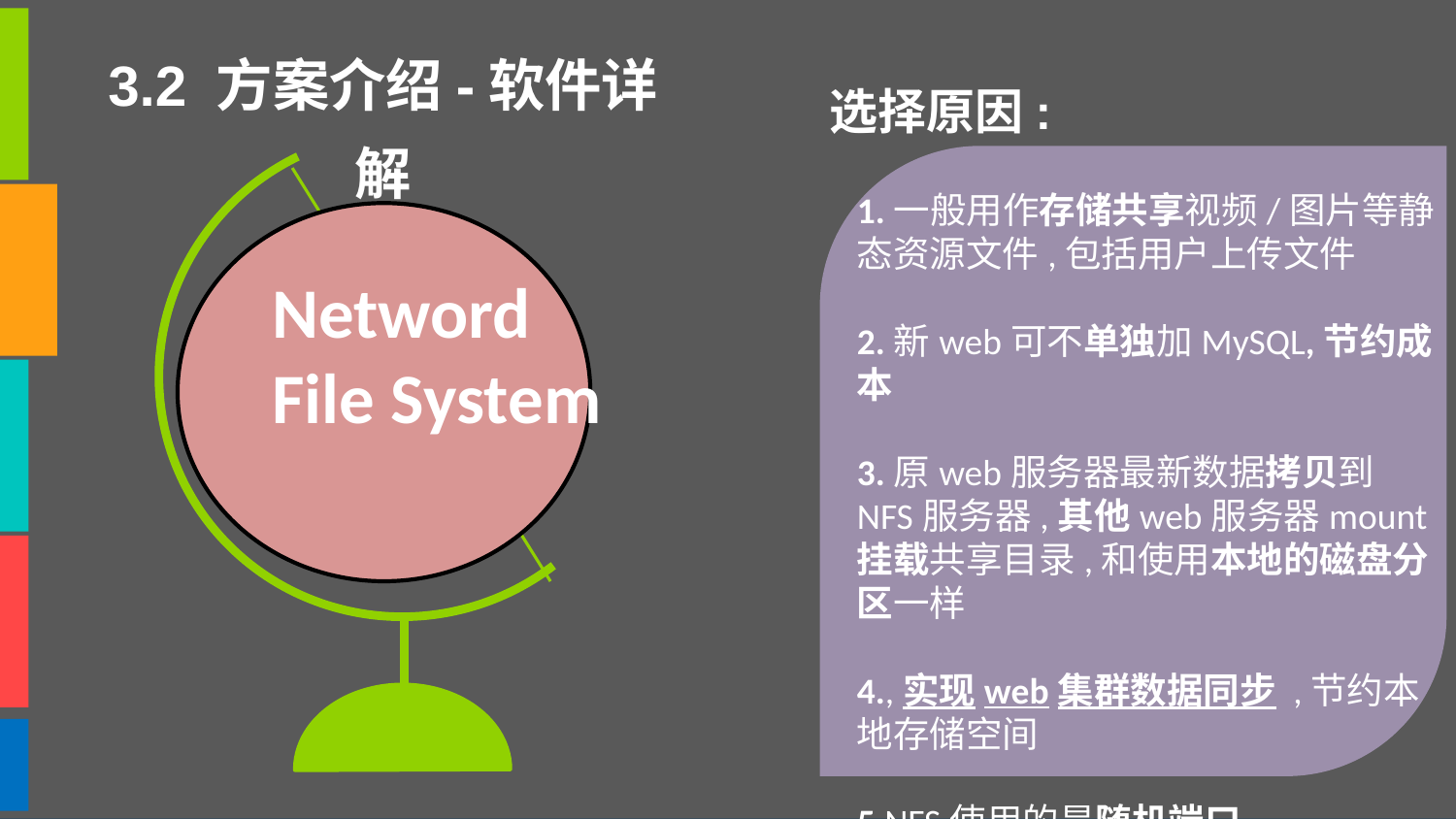

3.2 方案介绍-软件详解
选择原因:

1.一般用作存储共享视频/图片等静态资源文件,包括用户上传文件

2.新web可不单独加MySQL,节约成本

3.原web服务器最新数据拷贝到NFS服务器,其他web服务器mount挂载共享目录,和使用本地的磁盘分区一样

4.,实现web集群数据同步 ,节约本地存储空间

5.NFS使用的是随机端口

Netword File System